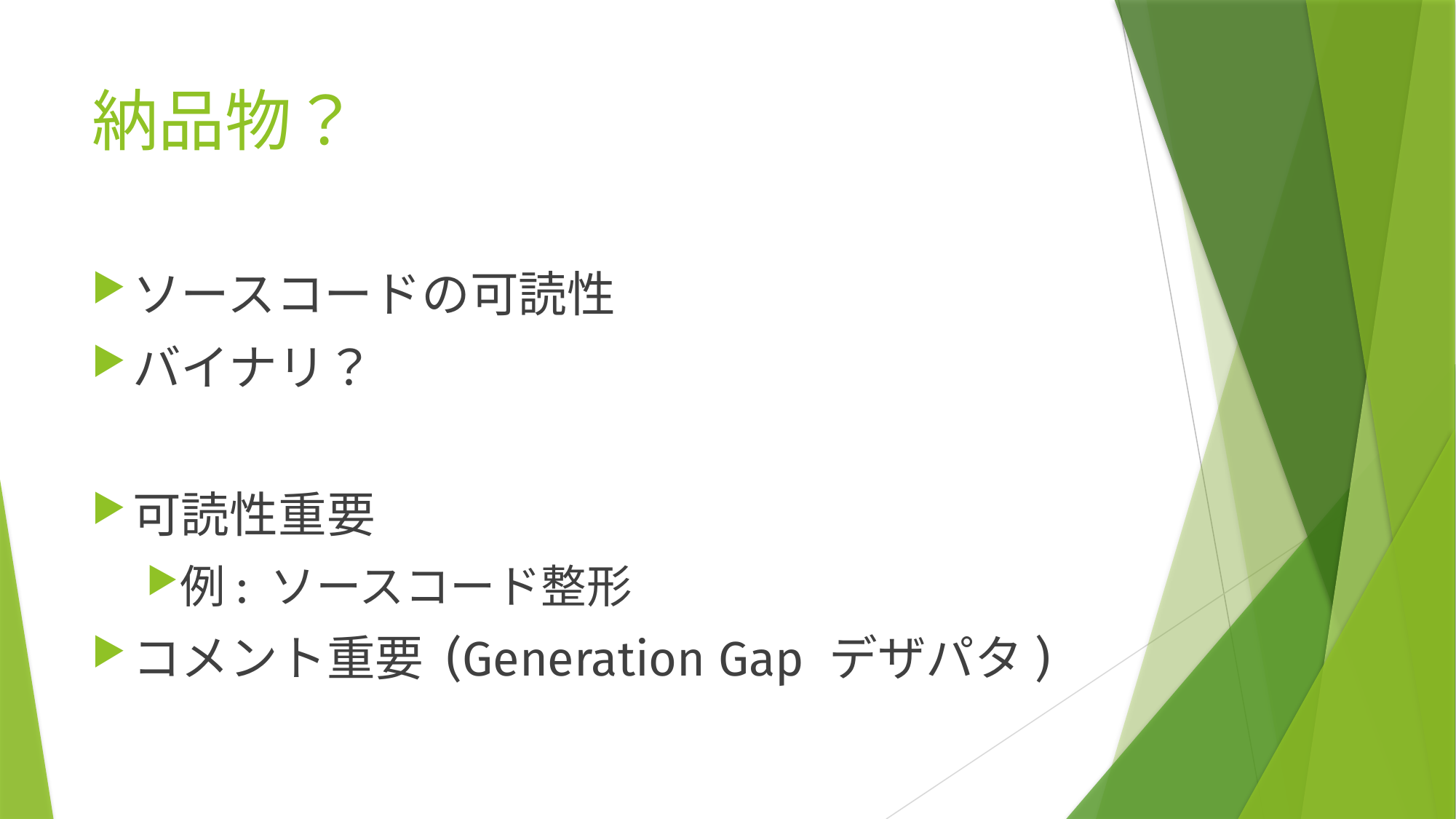

# 納品物？
ソースコードの可読性
バイナリ？

可読性重要
例: ソースコード整形
コメント重要 (Generation Gap デザパタ)